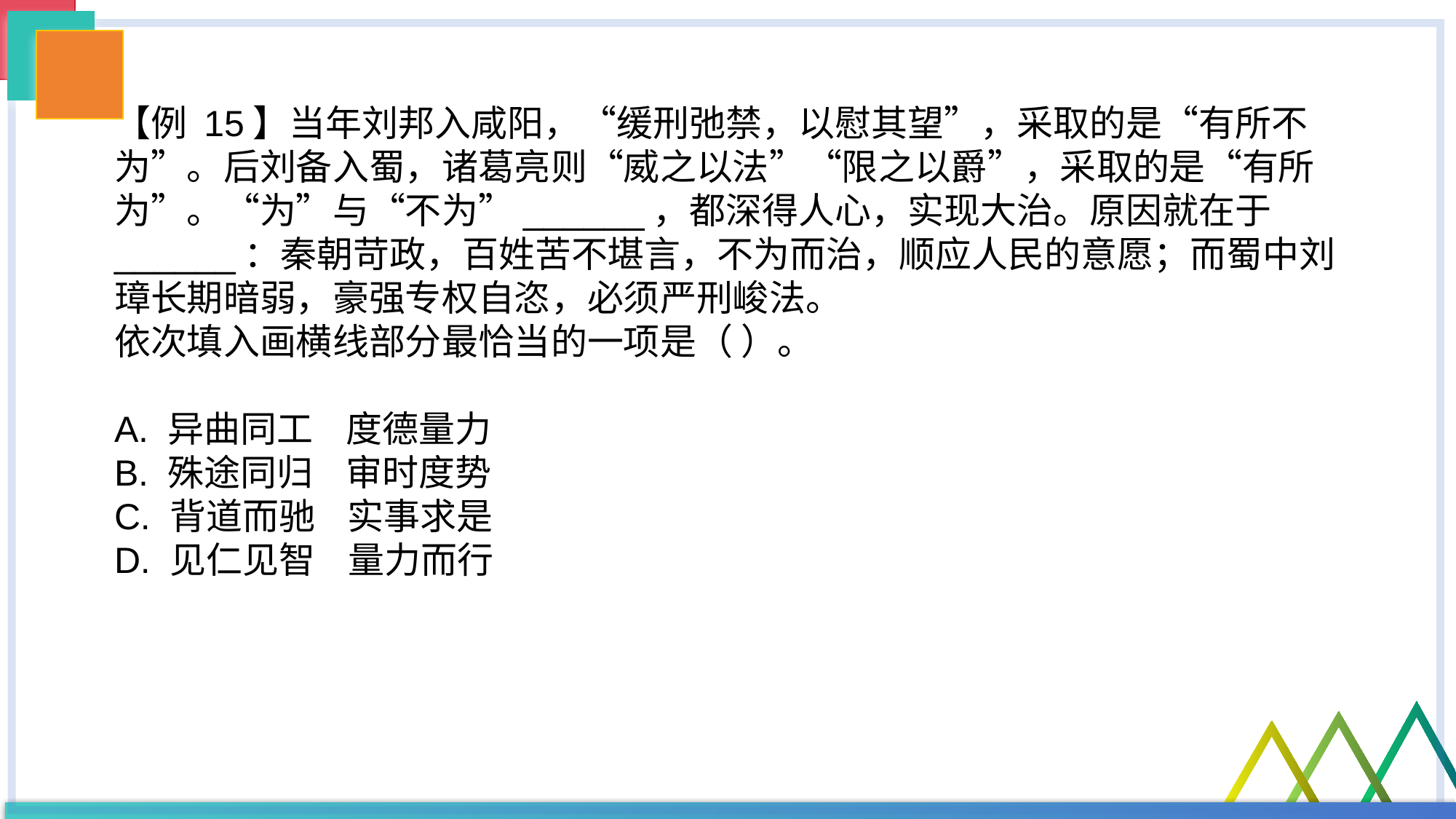

【例 15】当年刘邦入咸阳，“缓刑弛禁，以慰其望”，采取的是“有所不为”。后刘备入蜀，诸葛亮则“威之以法”“限之以爵”，采取的是“有所为”。“为”与“不为”______，都深得人心，实现大治。原因就在于 ______：秦朝苛政，百姓苦不堪言，不为而治，顺应人民的意愿；而蜀中刘璋长期暗弱，豪强专权自恣，必须严刑峻法。
依次填入画横线部分最恰当的一项是（ ）。

A. 异曲同工    度德量力
B. 殊途同归    审时度势
C. 背道而驰    实事求是
D. 见仁见智    量力而行